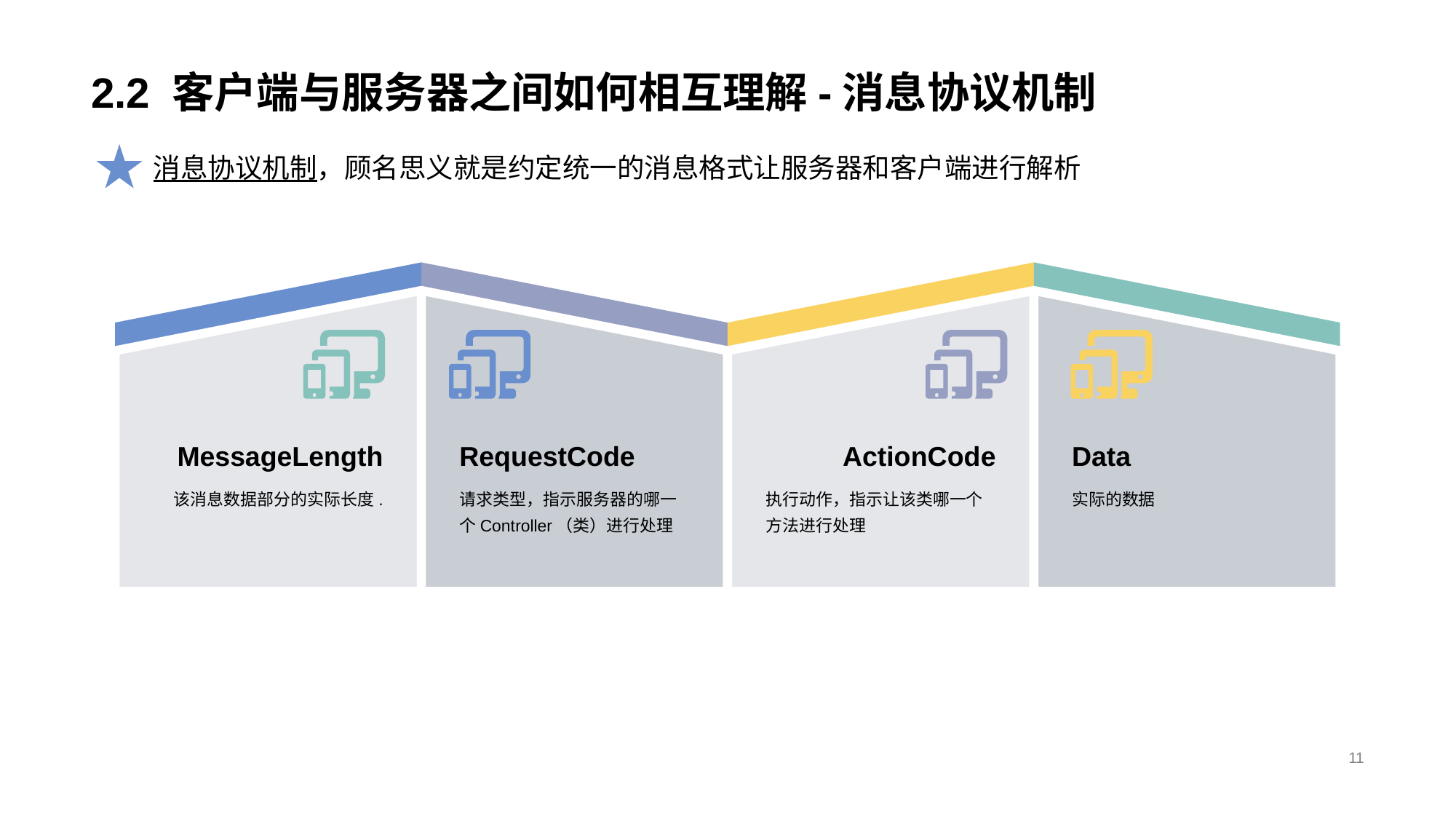

# 2.2 客户端与服务器之间如何相互理解-消息协议机制

消息协议机制，顾名思义就是约定统一的消息格式让服务器和客户端进行解析

MessageLength
RequestCode
ActionCode
Data
该消息数据部分的实际长度.
请求类型，指示服务器的哪一个Controller（类）进行处理
执行动作，指示让该类哪一个方法进行处理
实际的数据
11